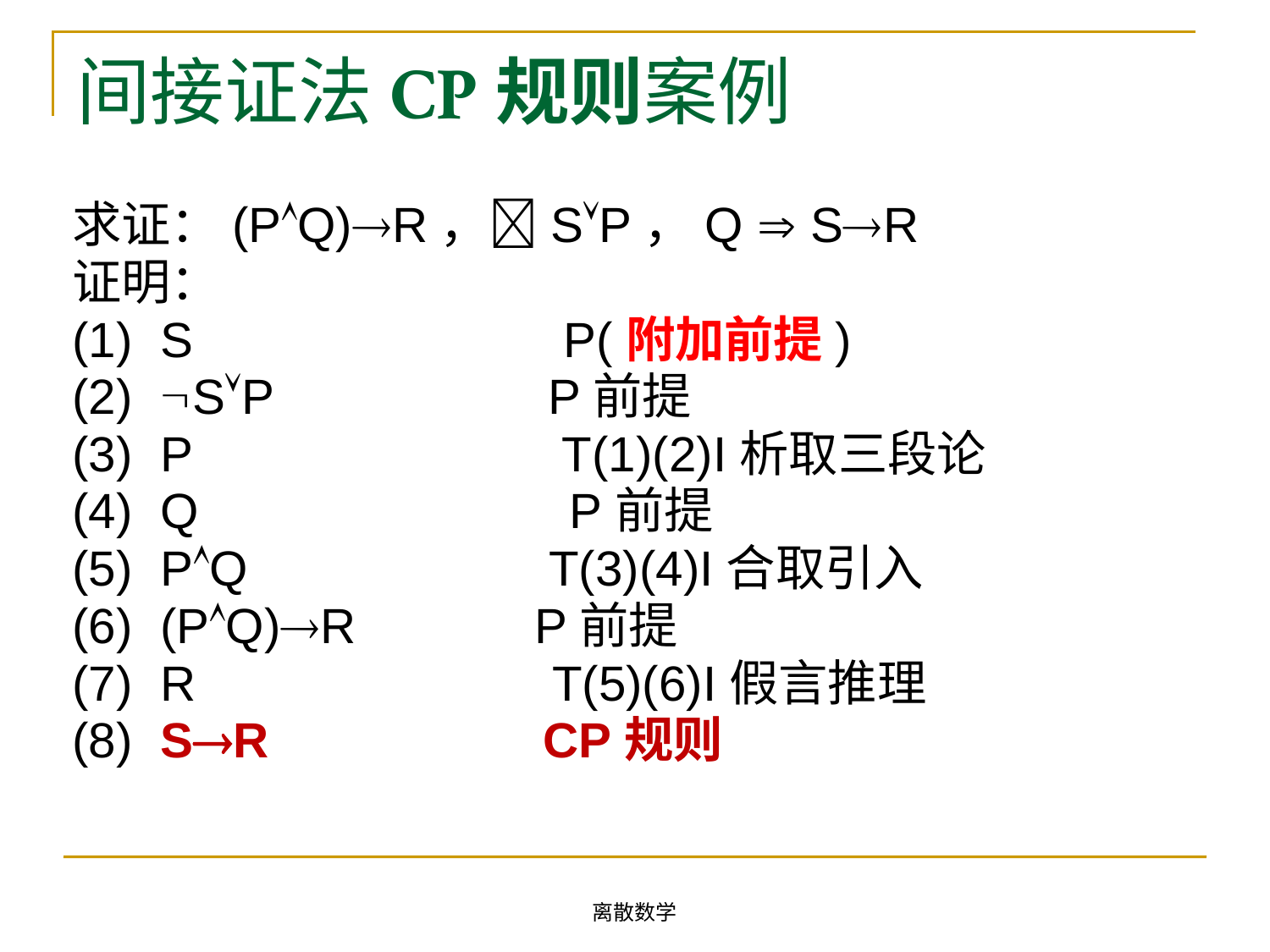

# 间接证法CP规则案例
求证：(P∧Q)→R，¬S∨P，Q ⇒ S→R
证明：
(1)  S                           P(附加前提)
(2)  ¬S∨P                    P前提
(3)  P                           T(1)(2)I析取三段论
(4)  Q                           P前提
(5)  P∧Q                      T(3)(4)I合取引入
(6)  (P∧Q)→R             P前提
(7)  R                          T(5)(6)I假言推理
(8)  S→R                    CP规则

21
离散数学